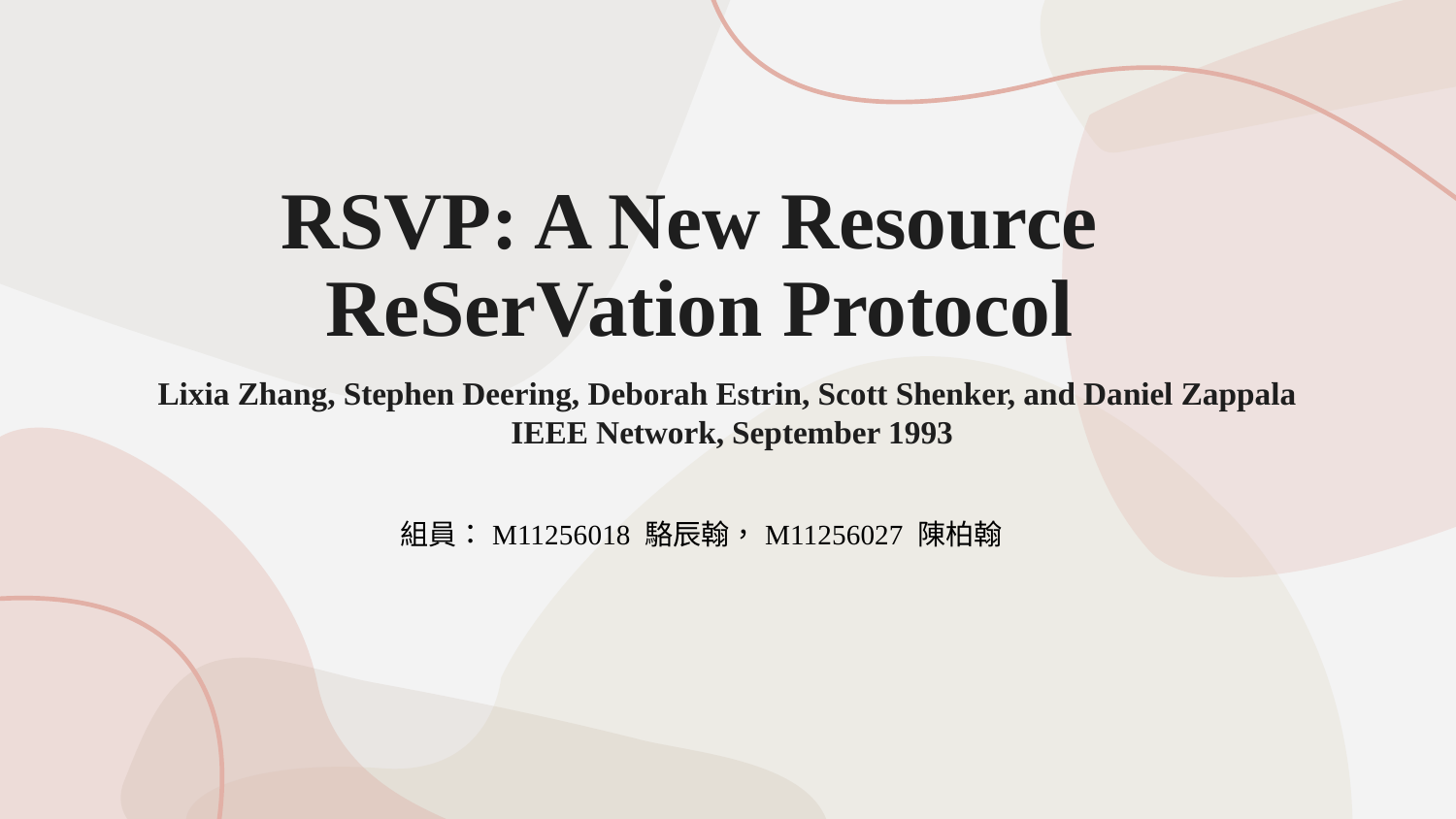

RSVP: A New Resource
ReSerVation Protocol
Lixia Zhang, Stephen Deering, Deborah Estrin, Scott Shenker, and Daniel Zappala
 IEEE Network, September 1993
組員：M11256018 駱辰翰，M11256027 陳柏翰